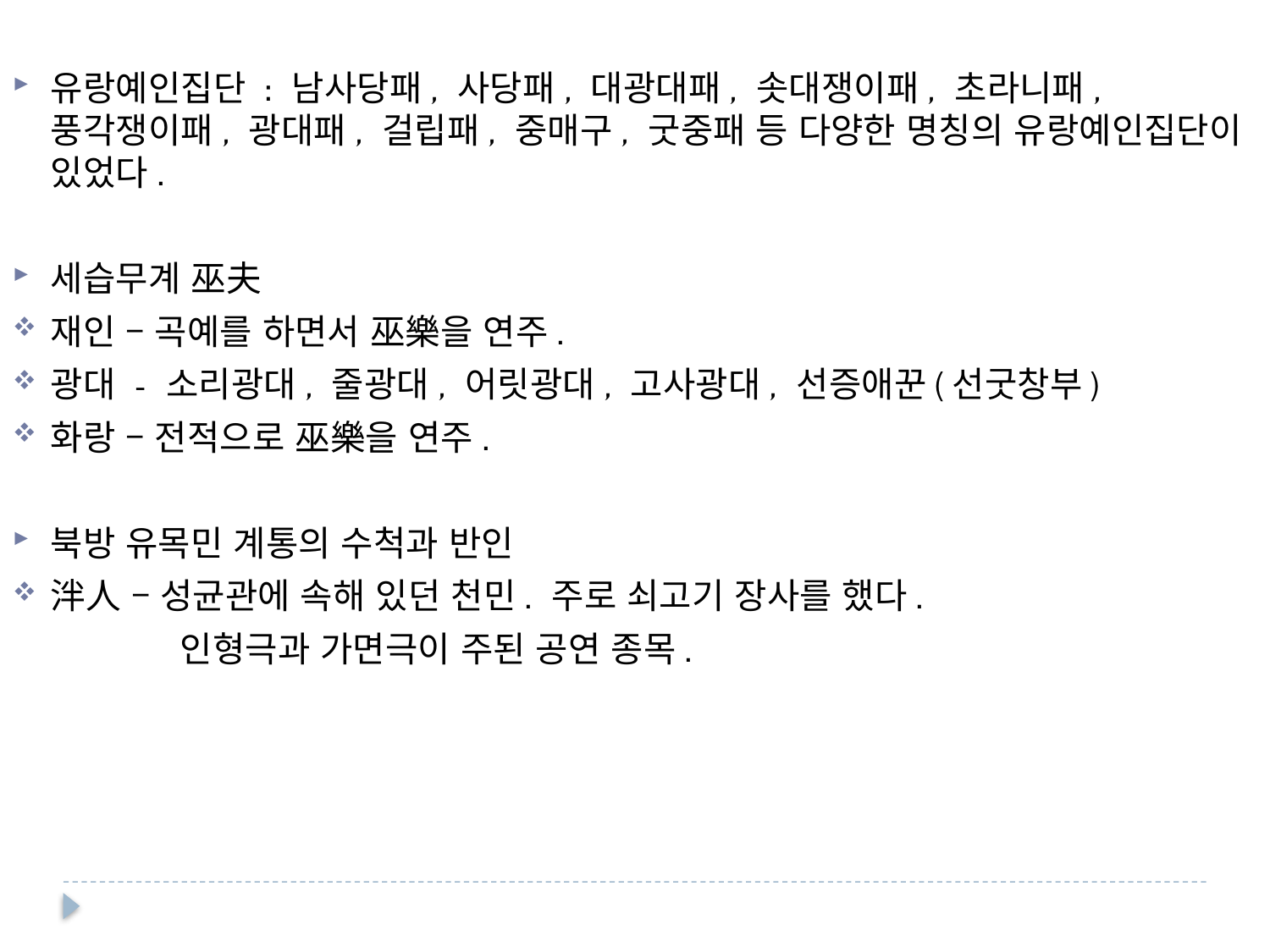

유랑예인집단 : 남사당패, 사당패, 대광대패, 솟대쟁이패, 초라니패, 풍각쟁이패, 광대패, 걸립패, 중매구, 굿중패 등 다양한 명칭의 유랑예인집단이 있었다.

세습무계 巫夫
재인 – 곡예를 하면서 巫樂을 연주.
광대 - 소리광대, 줄광대, 어릿광대, 고사광대, 선증애꾼(선굿창부)
화랑 – 전적으로 巫樂을 연주.

북방 유목민 계통의 수척과 반인
泮人 – 성균관에 속해 있던 천민. 주로 쇠고기 장사를 했다.
                인형극과 가면극이 주된 공연 종목.